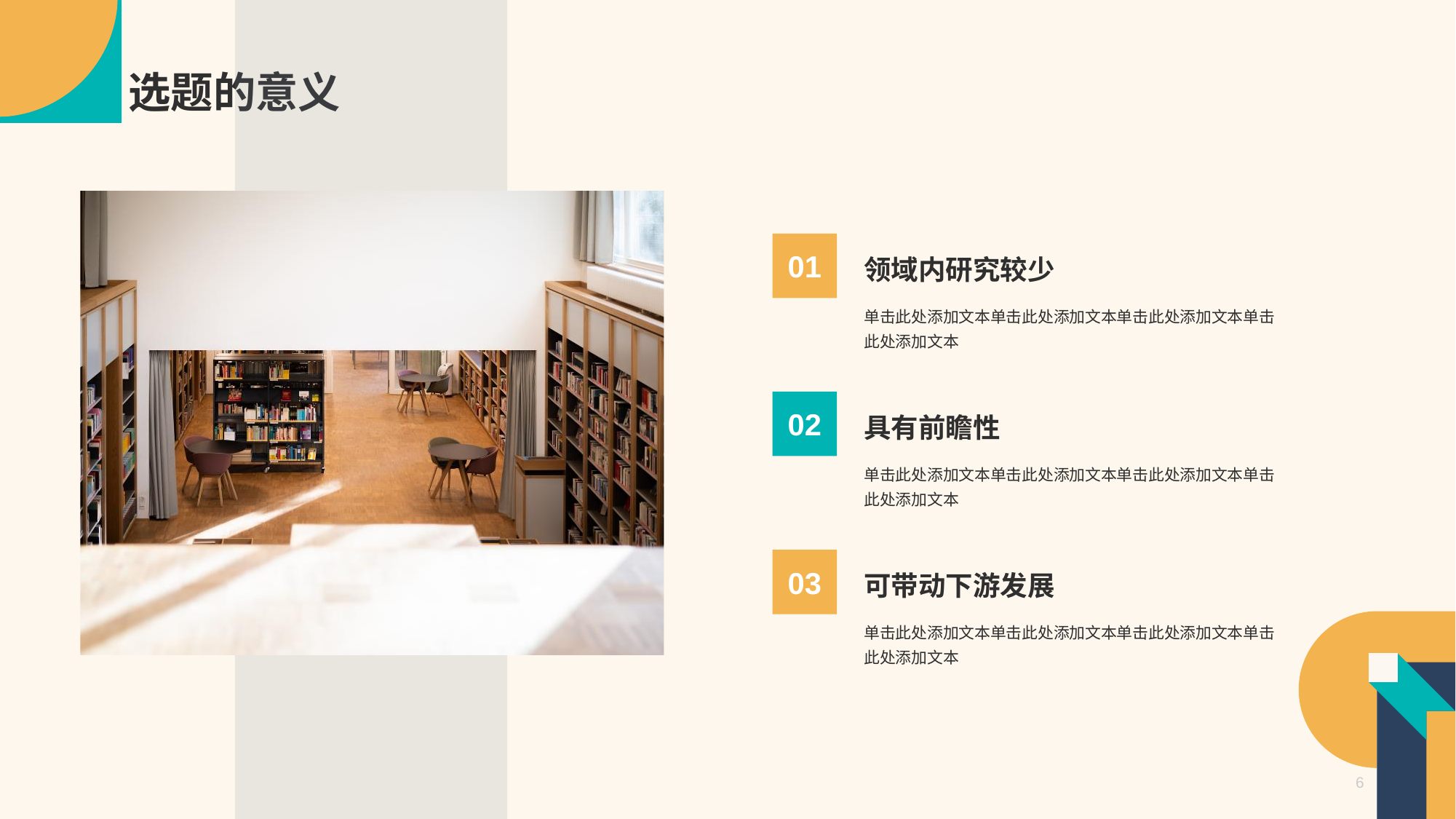

01
领域内研究较少
单击此处添加文本单击此处添加文本单击此处添加文本单击此处添加文本
02
具有前瞻性
单击此处添加文本单击此处添加文本单击此处添加文本单击此处添加文本
03
可带动下游发展
单击此处添加文本单击此处添加文本单击此处添加文本单击此处添加文本
# 选题的意义
6